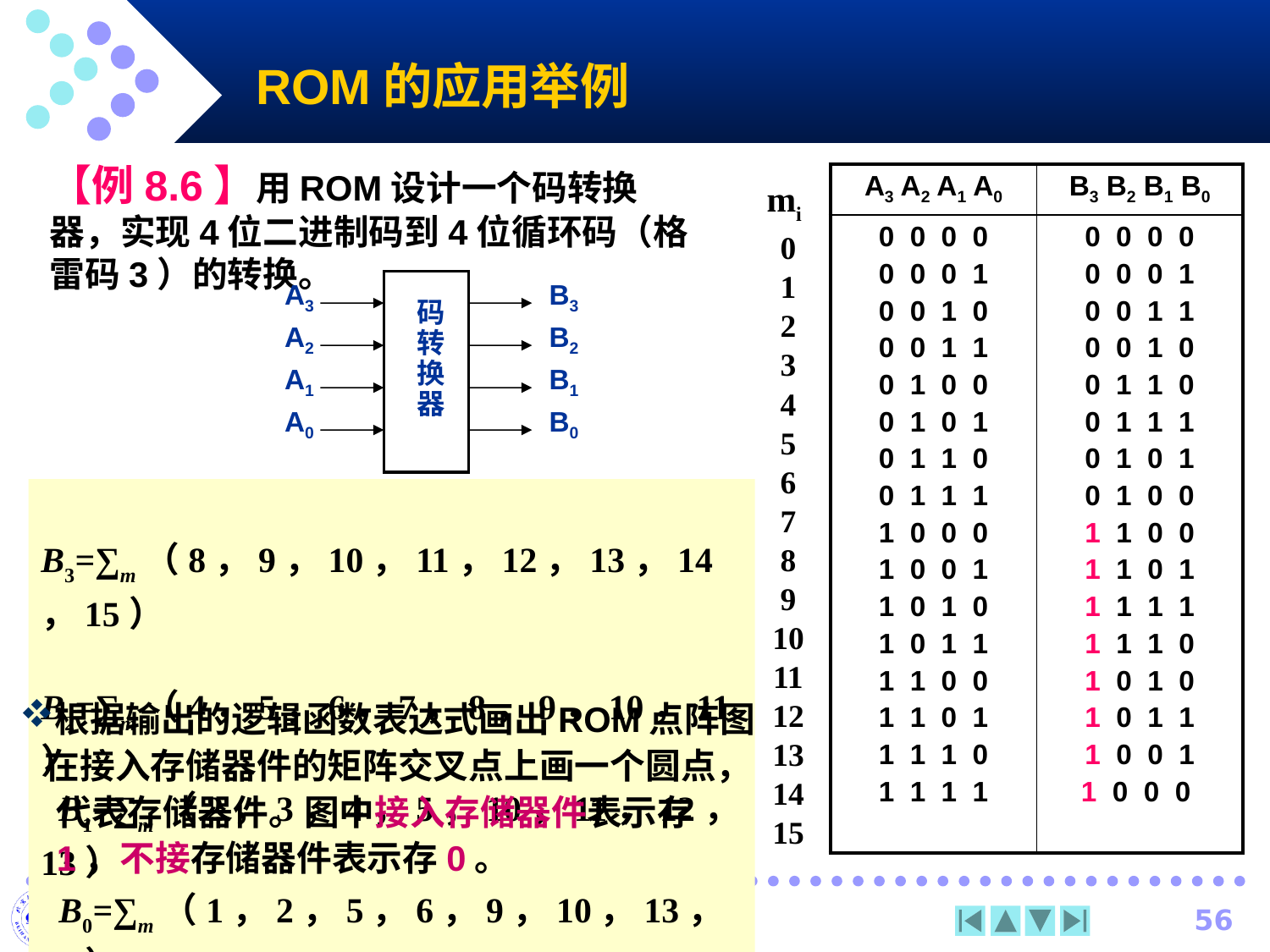

# ROM的应用举例
【例8.6】用ROM设计一个码转换器，实现4位二进制码到4位循环码（格雷码3）的转换。
| A3 A2 A1 A0 | B3 B2 B1 B0 |
| --- | --- |
| 0 0 0 0 0 0 0 1 0 0 1 0 0 0 1 1 0 1 0 0 0 1 0 1 0 1 1 0 0 1 1 1 1 0 0 0 1 0 0 1 1 0 1 0 1 0 1 1 1 1 0 0 1 1 0 1 1 1 1 0 1 1 1 1 | 0 0 0 0 0 0 0 1 0 0 1 1 0 0 1 0 0 1 1 0 0 1 1 1 0 1 0 1 0 1 0 0 1 1 0 0 1 1 0 1 1 1 1 1 1 1 1 0 1 0 1 0 1 0 1 1 1 0 0 1 1 0 0 0 |
mi

0
1
2
3
4
5
6
7
8
9
10
11
12
13
14
15
A3
A2
A1
A0

B3
B2
B1
B0
码转换器

  B3=∑m（8，9，10，11，12，13，14，15）
  B2=∑m（4，5，6，7，8，9，10，11）
  B1=∑m（2，3，4，5，10，11，12，13）
  B0=∑m（1，2，5，6，9，10，13，14）
根据输出的逻辑函数表达式画出ROM点阵图
在接入存储器件的矩阵交叉点上画一个圆点，代表存储器件。图中接入存储器件表示存1，不接存储器件表示存0。
56